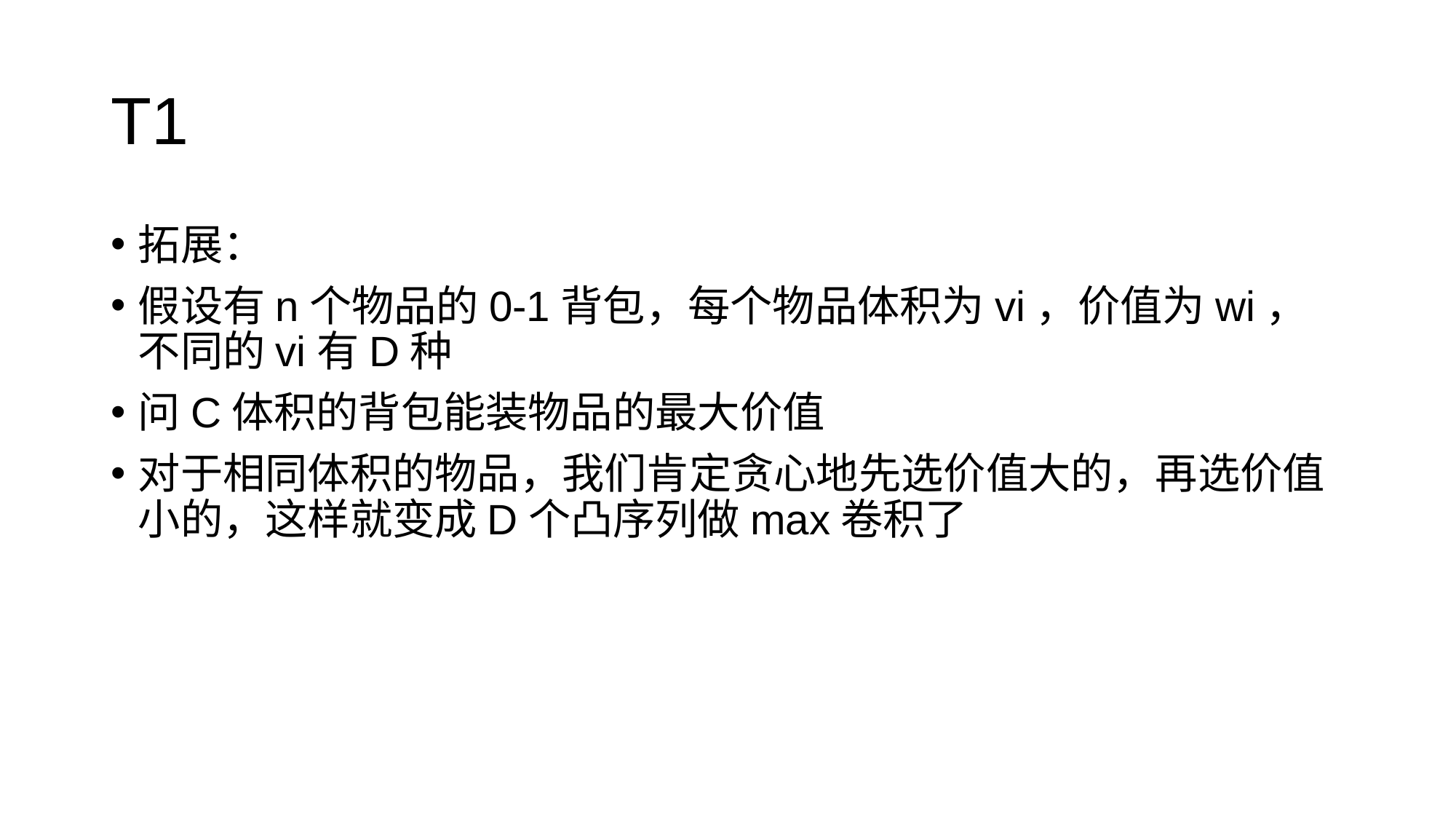

# T1
拓展：
假设有n个物品的0-1背包，每个物品体积为vi，价值为wi，不同的vi有D种
问C体积的背包能装物品的最大价值
对于相同体积的物品，我们肯定贪心地先选价值大的，再选价值小的，这样就变成D个凸序列做max卷积了